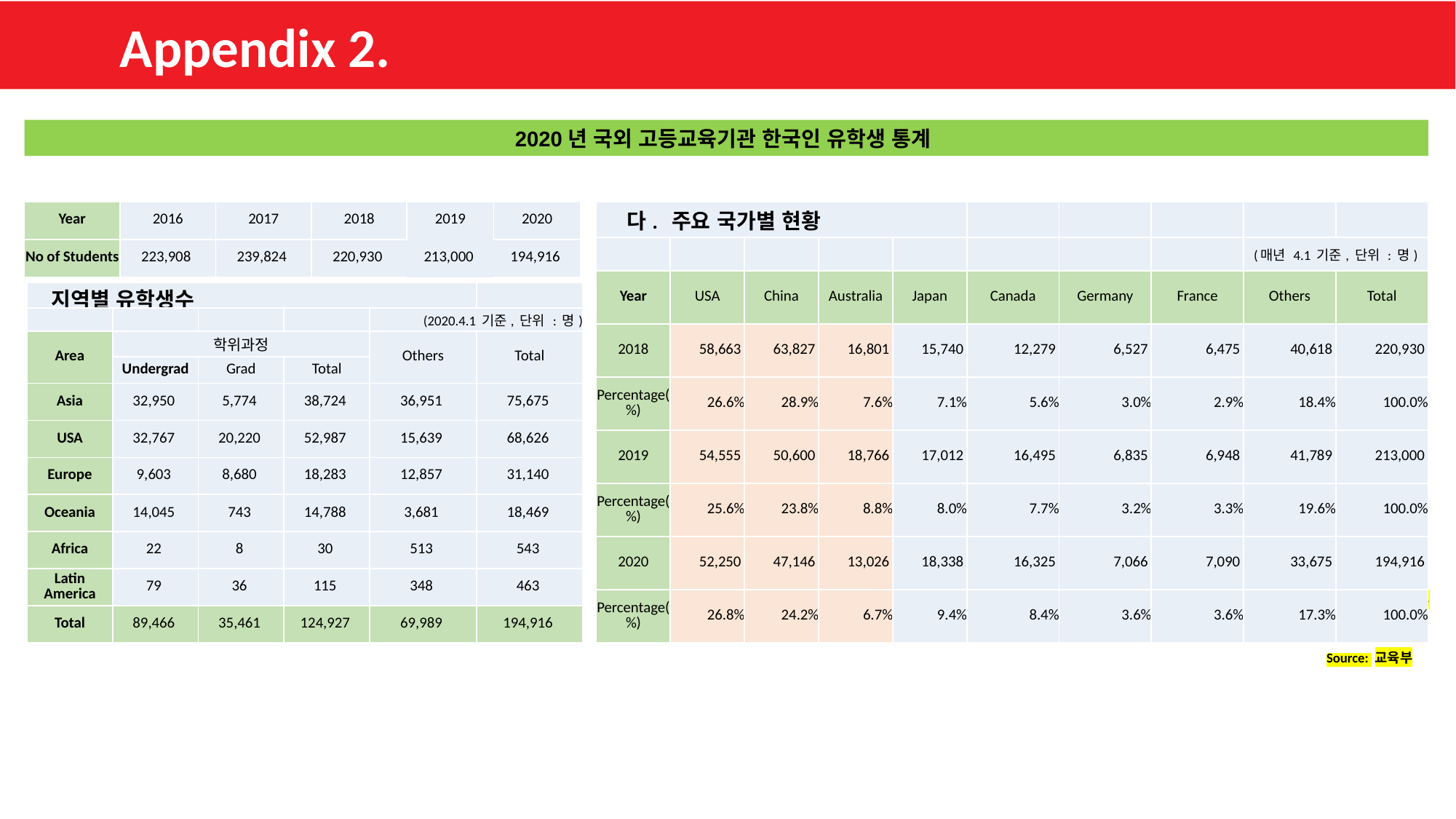

Appendix 2.
2020년 국외 고등교육기관 한국인 유학생 통계
| Year | 2016 | 2017 | 2018 | 2019 | 2020 |
| --- | --- | --- | --- | --- | --- |
| No of Students | 223,908 | 239,824 | 220,930 | 213,000 | 194,916 |
| 다. 주요 국가별 현황 |  |  |  |  |  |  |  |  |  |
| --- | --- | --- | --- | --- | --- | --- | --- | --- | --- |
|  |  |  |  |  |  |  |  | (매년 4.1 기준, 단위 : 명) |  |
| Year | USA | China | Australia | Japan | Canada | Germany | France | Others | Total |
| 2018 | 58,663 | 63,827 | 16,801 | 15,740 | 12,279 | 6,527 | 6,475 | 40,618 | 220,930 |
| Percentage(%) | 26.6% | 28.9% | 7.6% | 7.1% | 5.6% | 3.0% | 2.9% | 18.4% | 100.0% |
| 2019 | 54,555 | 50,600 | 18,766 | 17,012 | 16,495 | 6,835 | 6,948 | 41,789 | 213,000 |
| Percentage(%) | 25.6% | 23.8% | 8.8% | 8.0% | 7.7% | 3.2% | 3.3% | 19.6% | 100.0% |
| 2020 | 52,250 | 47,146 | 13,026 | 18,338 | 16,325 | 7,066 | 7,090 | 33,675 | 194,916 |
| Percentage(%) | 26.8% | 24.2% | 6.7% | 9.4% | 8.4% | 3.6% | 3.6% | 17.3% | 100.0% |
| 지역별 유학생수 |  |  |  |  |  |
| --- | --- | --- | --- | --- | --- |
|  |  |  |  | (2020.4.1 기준, 단위 : 명) |  |
| Area | 학위과정 |  |  | Others | Total |
|  | Undergrad | Grad | Total |  |  |
| Asia | 32,950 | 5,774 | 38,724 | 36,951 | 75,675 |
| USA | 32,767 | 20,220 | 52,987 | 15,639 | 68,626 |
| Europe | 9,603 | 8,680 | 18,283 | 12,857 | 31,140 |
| Oceania | 14,045 | 743 | 14,788 | 3,681 | 18,469 |
| Africa | 22 | 8 | 30 | 513 | 543 |
| Latin America | 79 | 36 | 115 | 348 | 463 |
| Total | 89,466 | 35,461 | 124,927 | 69,989 | 194,916 |
Source: 교육부
Source: 교육부